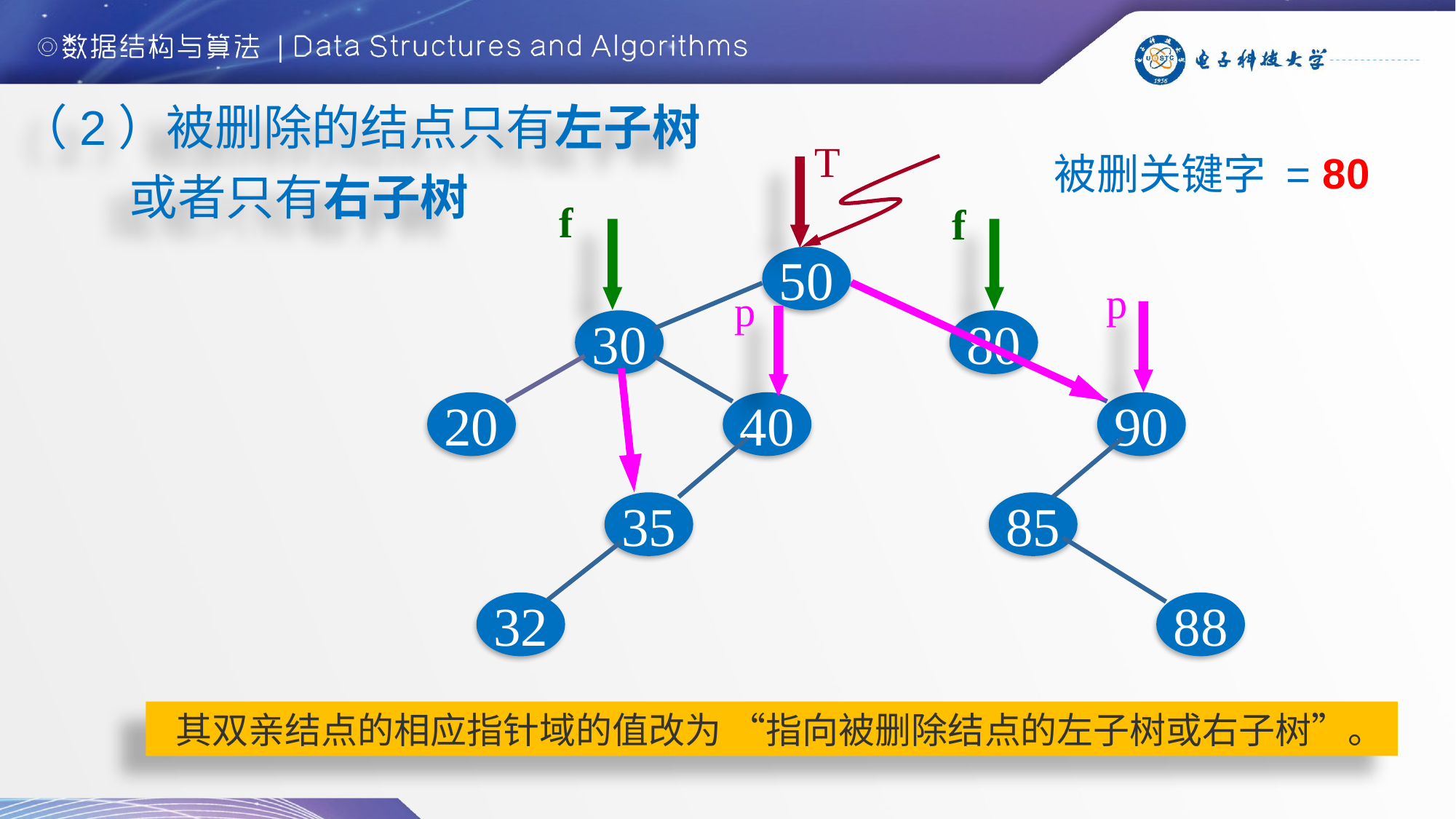

（2）被删除的结点只有左子树
         或者只有右子树
T
80
被删关键字 = 40

f
f

50
p
p

30
80

20
40
90

35
85

32
88
 其双亲结点的相应指针域的值改为 “指向被删除结点的左子树或右子树”。